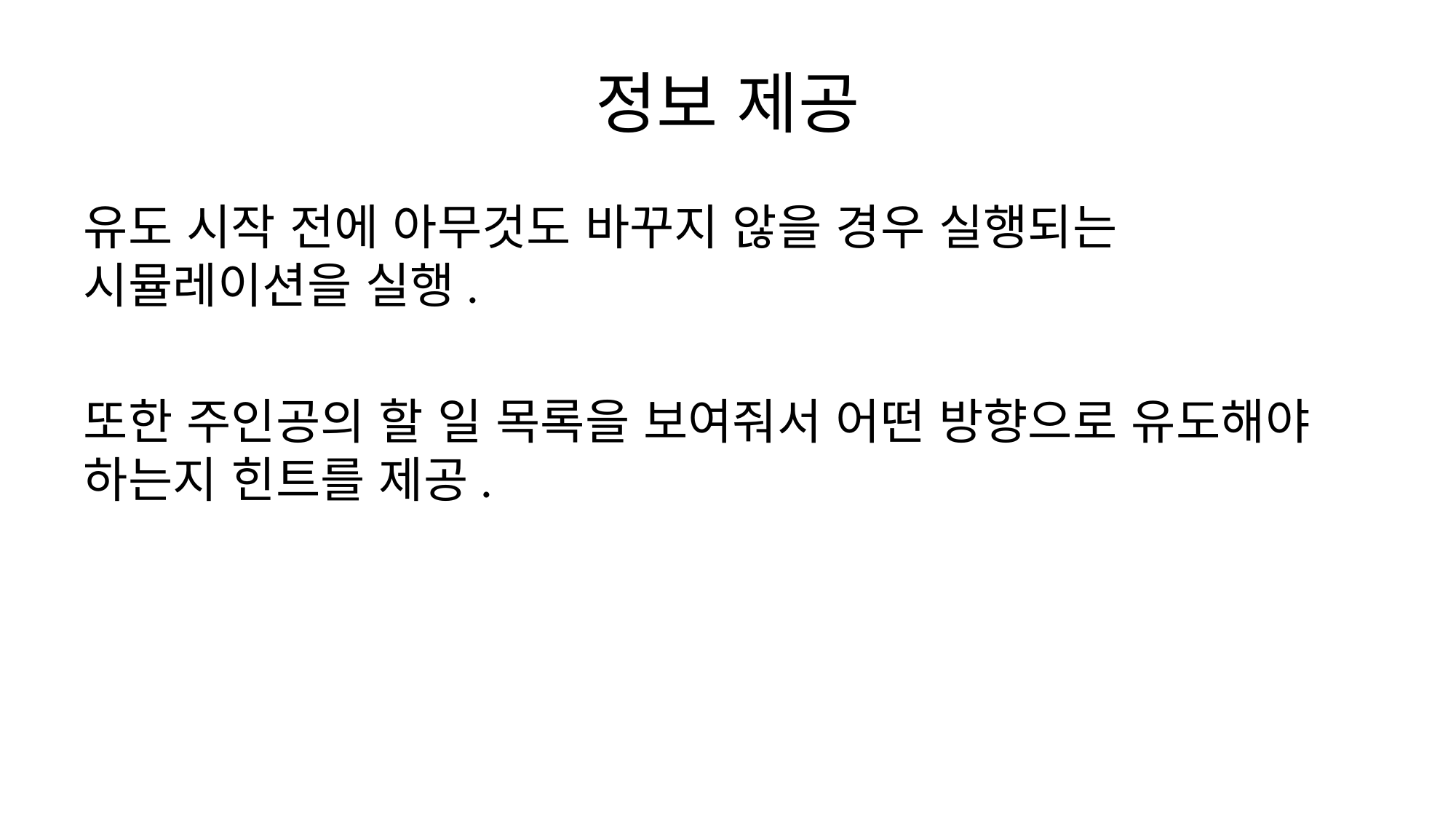

# 정보 제공
유도 시작 전에 아무것도 바꾸지 않을 경우 실행되는 시뮬레이션을 실행.

또한 주인공의 할 일 목록을 보여줘서 어떤 방향으로 유도해야 하는지 힌트를 제공.